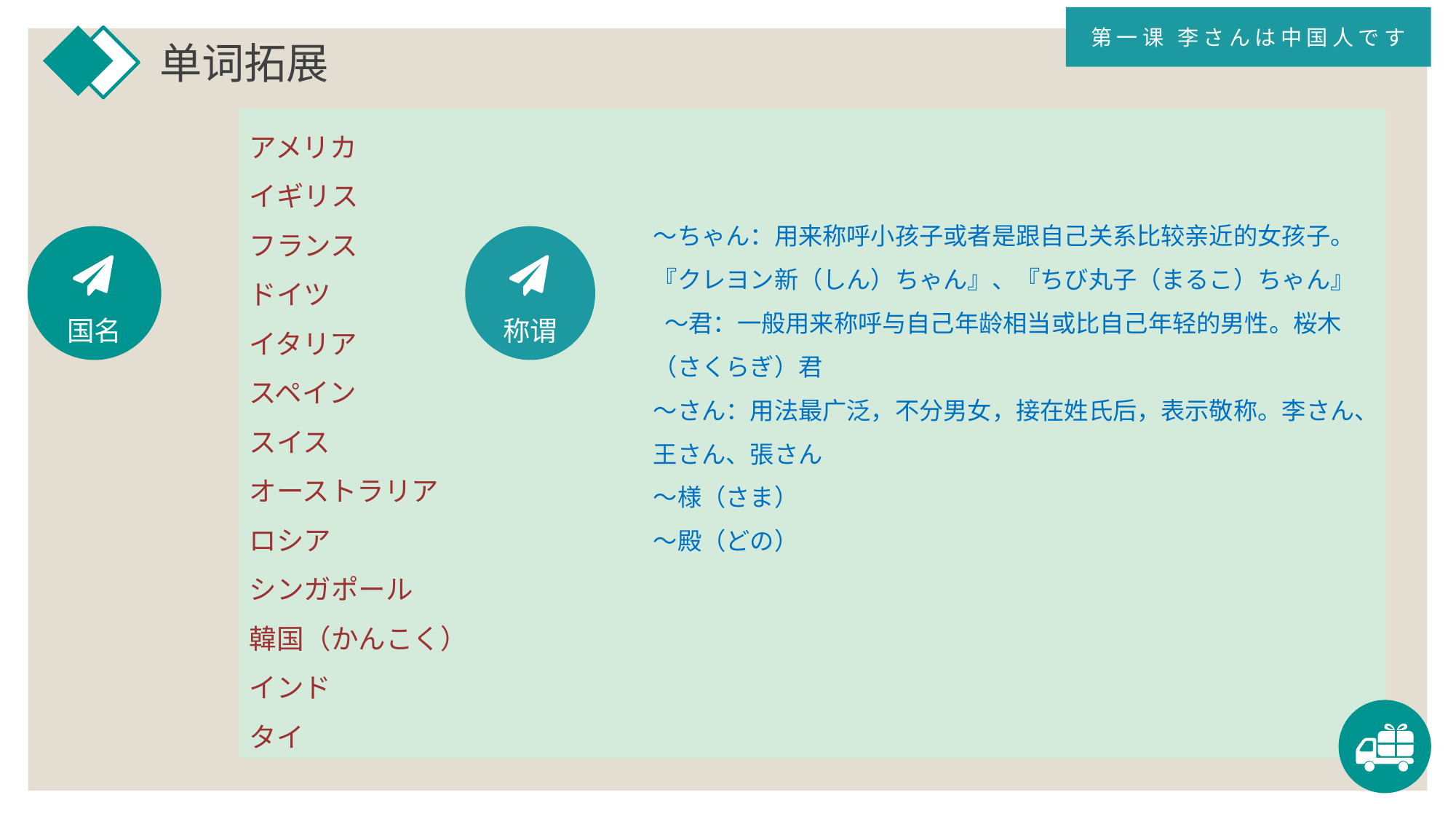

第一课 李さんは中国人です

单词拓展
アメリカ
イギリス
フランス
ドイツ
イタリア
スペイン
スイス
オーストラリア
ロシア
シンガポール
韓国（かんこく）
インド
タイ
～ちゃん：用来称呼小孩子或者是跟自己关系比较亲近的女孩子。『クレヨン新（しん）ちゃん』、『ちび丸子（まるこ）ちゃん』
 ～君：一般用来称呼与自己年龄相当或比自己年轻的男性。桜木（さくらぎ）君
～さん：用法最广泛，不分男女，接在姓氏后，表示敬称。李さん、王さん、張さん
～様（さま）
～殿（どの）

国名

称谓